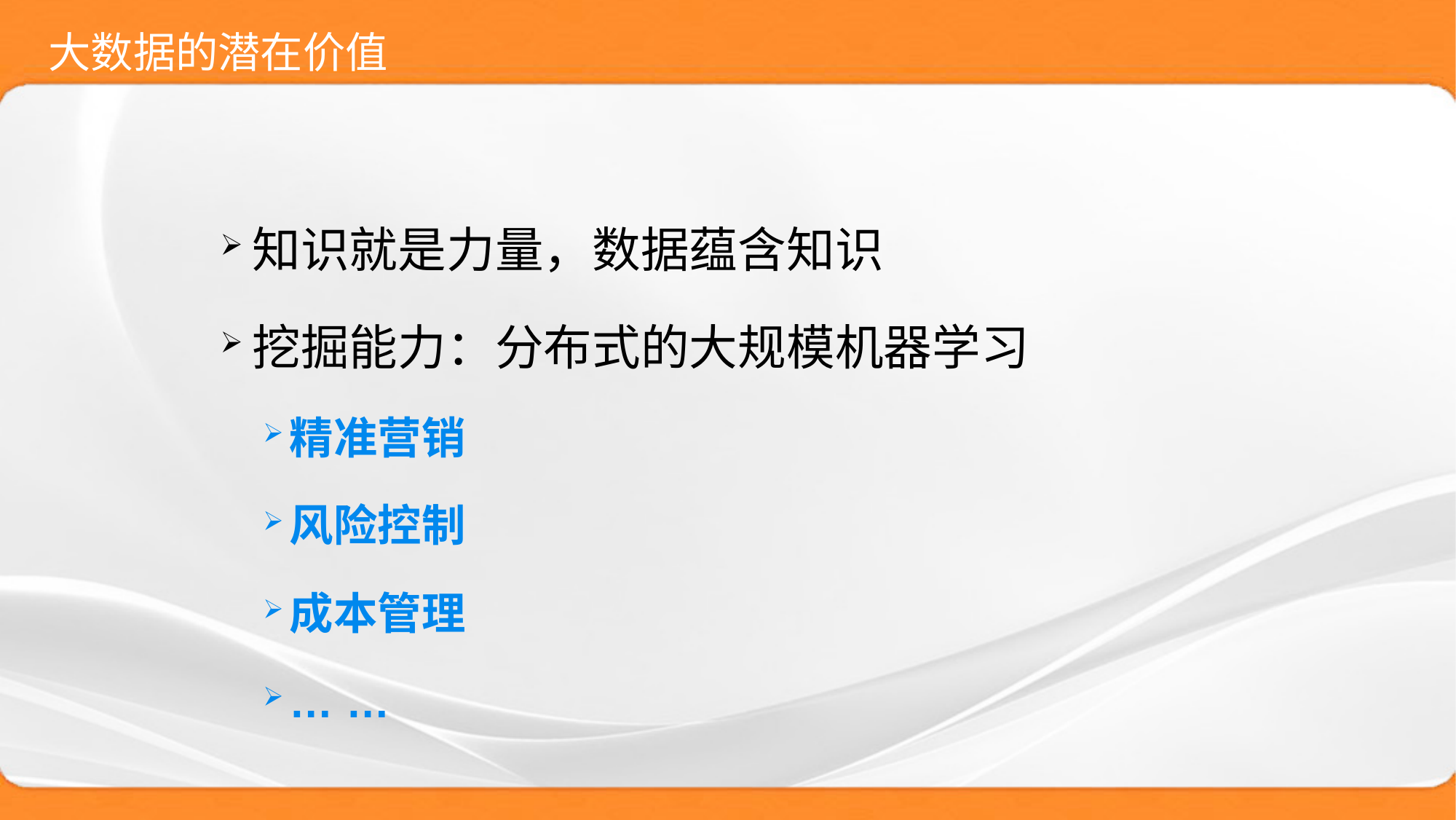

# 大数据的潜在价值
知识就是力量，数据蕴含知识
挖掘能力：分布式的大规模机器学习
精准营销
风险控制
成本管理
… …